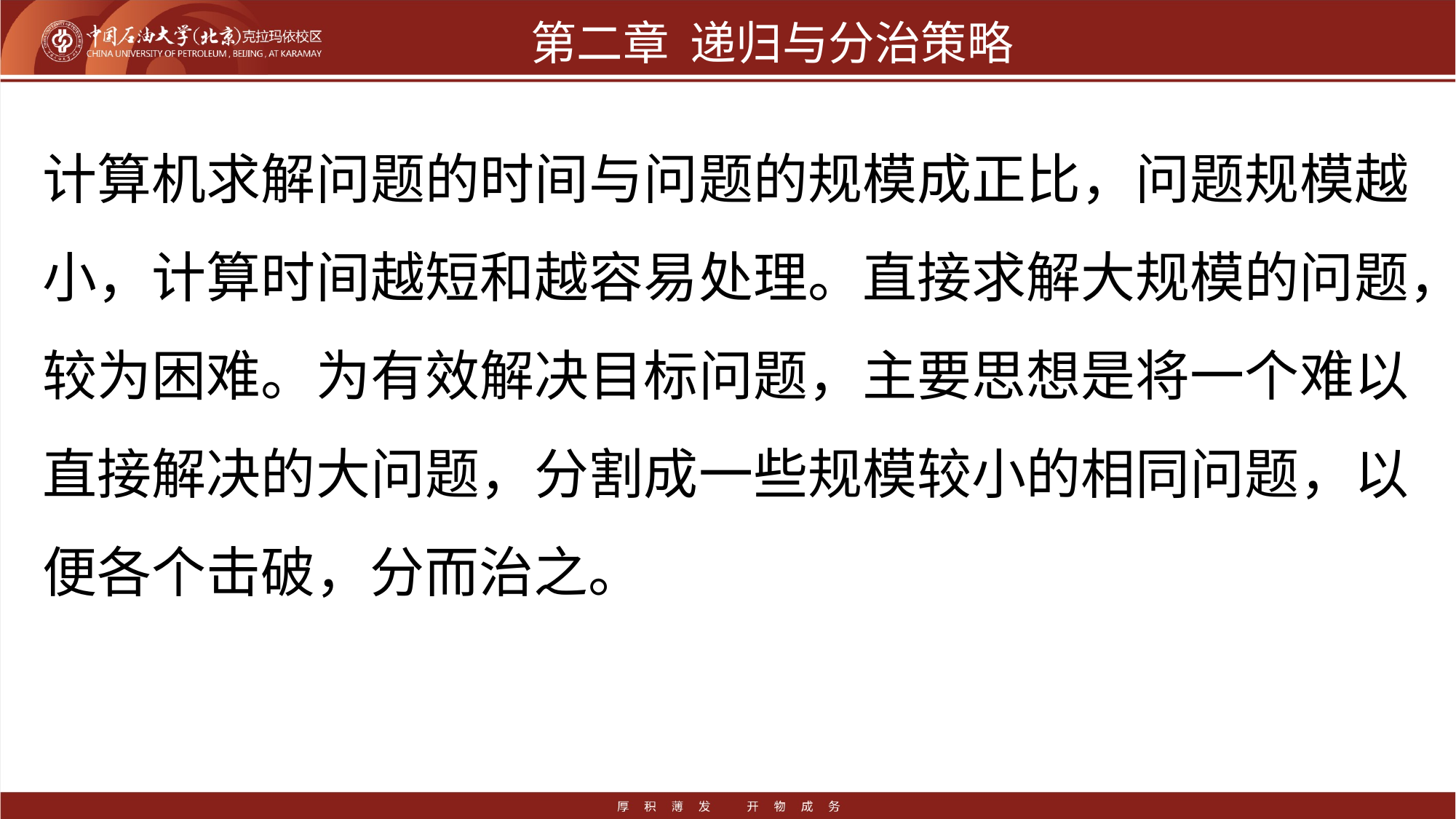

# 第二章  递归与分治策略
计算机求解问题的时间与问题的规模成正比，问题规模越小，计算时间越短和越容易处理。直接求解大规模的问题，较为困难。为有效解决目标问题，主要思想是将一个难以直接解决的大问题，分割成一些规模较小的相同问题，以便各个击破，分而治之。